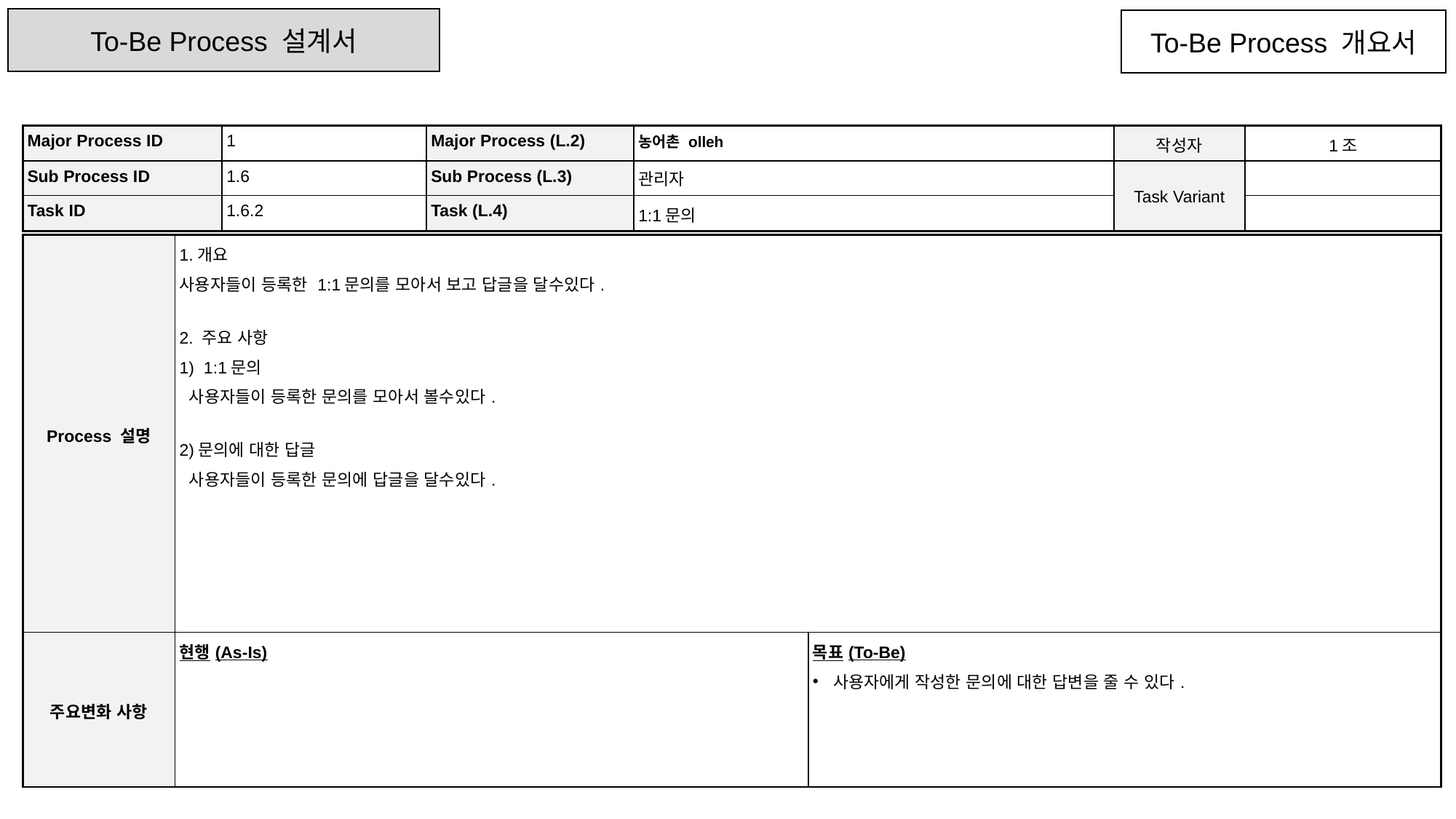

To-Be Process 설계서
To-Be Process 개요서
| Major Process ID | 1 | Major Process (L.2) | 농어촌 olleh | 작성자 | 1조 |
| --- | --- | --- | --- | --- | --- |
| Sub Process ID | 1.6 | Sub Process (L.3) | 관리자 | Task Variant |  |
| Task ID | 1.6.2 | Task (L.4) | 1:1문의 |  |  |
| Process 설명 | 1.개요 사용자들이 등록한 1:1문의를 모아서 보고 답글을 달수있다. 2. 주요 사항 1) 1:1문의 사용자들이 등록한 문의를 모아서 볼수있다. 2)문의에 대한 답글 사용자들이 등록한 문의에 답글을 달수있다. |  |
| --- | --- | --- |
| 주요변화 사항 | 현행(As-Is) | 목표(To-Be) 사용자에게 작성한 문의에 대한 답변을 줄 수 있다. |